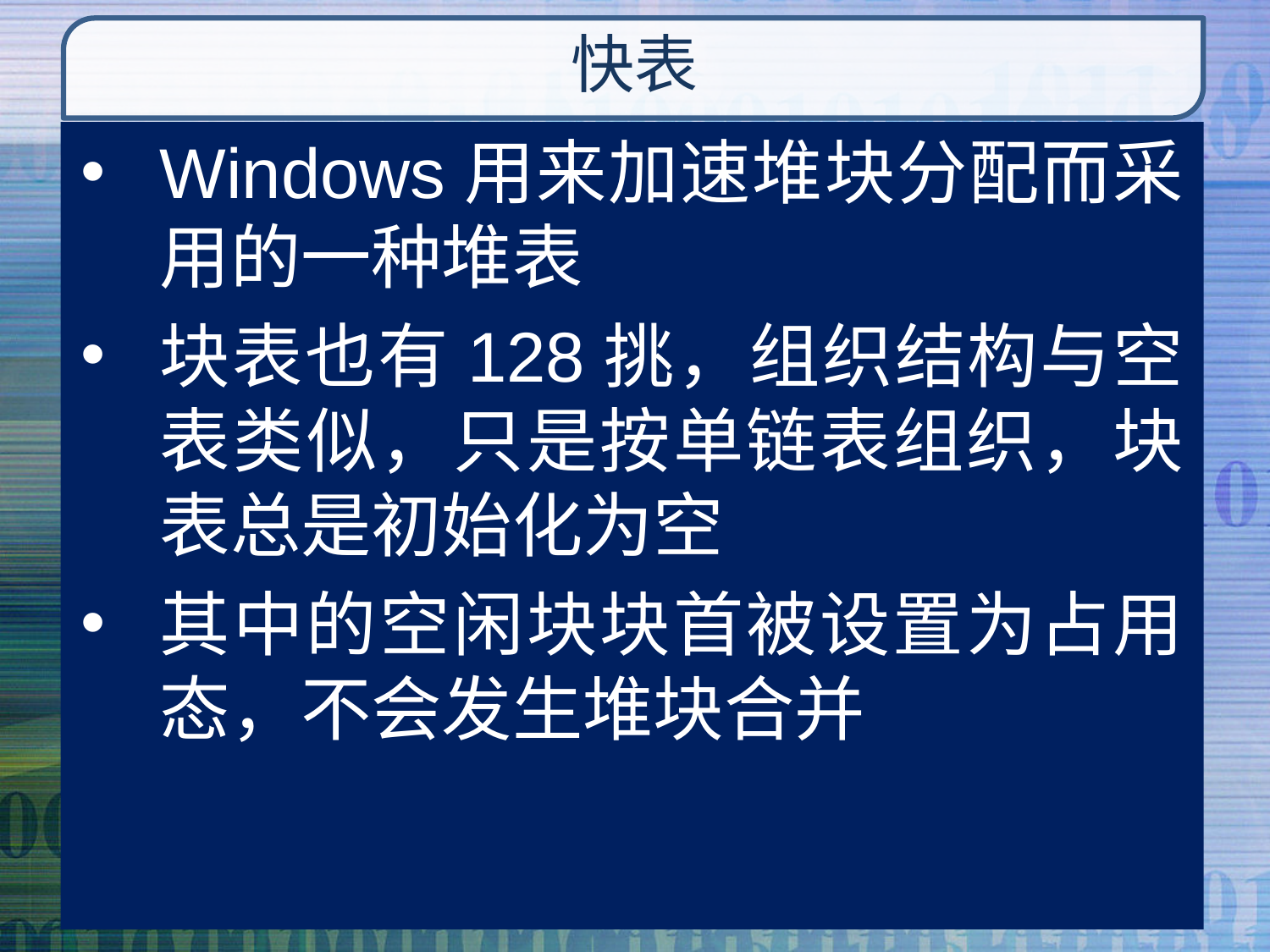

# 快表
Windows用来加速堆块分配而采用的一种堆表
块表也有128挑，组织结构与空表类似，只是按单链表组织，块表总是初始化为空
其中的空闲块块首被设置为占用态，不会发生堆块合并